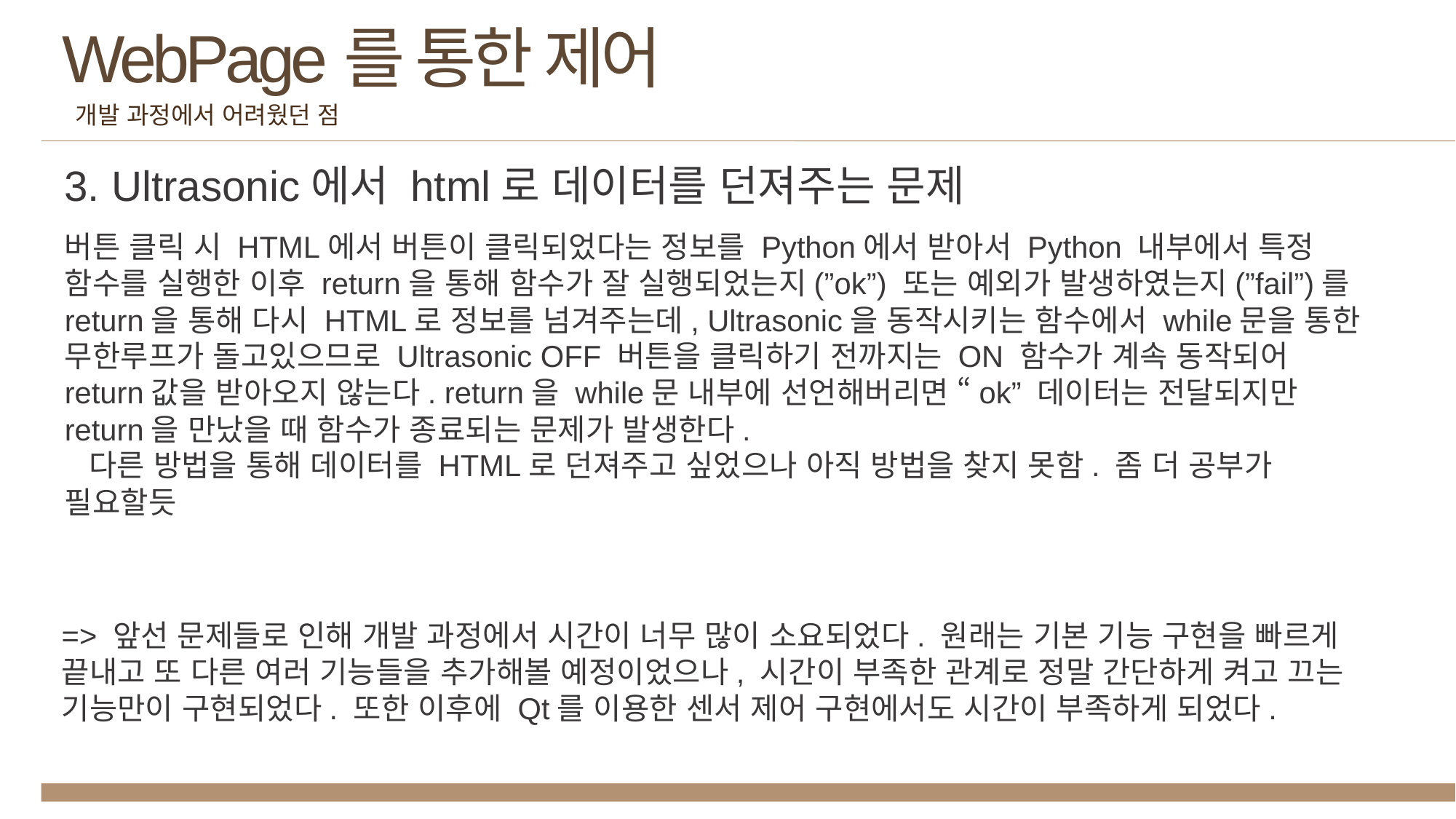

WebPage를 통한 제어
개발 과정에서 어려웠던 점
3. Ultrasonic에서 html로 데이터를 던져주는 문제
버튼 클릭 시 HTML에서 버튼이 클릭되었다는 정보를 Python에서 받아서 Python 내부에서 특정 함수를 실행한 이후 return을 통해 함수가 잘 실행되었는지(”ok”) 또는 예외가 발생하였는지(”fail”)를 return을 통해 다시 HTML로 정보를 넘겨주는데, Ultrasonic을 동작시키는 함수에서 while문을 통한 무한루프가 돌고있으므로 Ultrasonic OFF 버튼을 클릭하기 전까지는 ON 함수가 계속 동작되어 return값을 받아오지 않는다. return을 while문 내부에 선언해버리면 “ok” 데이터는 전달되지만 return을 만났을 때 함수가 종료되는 문제가 발생한다.
  다른 방법을 통해 데이터를 HTML로 던져주고 싶었으나 아직 방법을 찾지 못함. 좀 더 공부가 필요할듯
=> 앞선 문제들로 인해 개발 과정에서 시간이 너무 많이 소요되었다. 원래는 기본 기능 구현을 빠르게 끝내고 또 다른 여러 기능들을 추가해볼 예정이었으나, 시간이 부족한 관계로 정말 간단하게 켜고 끄는 기능만이 구현되었다. 또한 이후에 Qt를 이용한 센서 제어 구현에서도 시간이 부족하게 되었다.